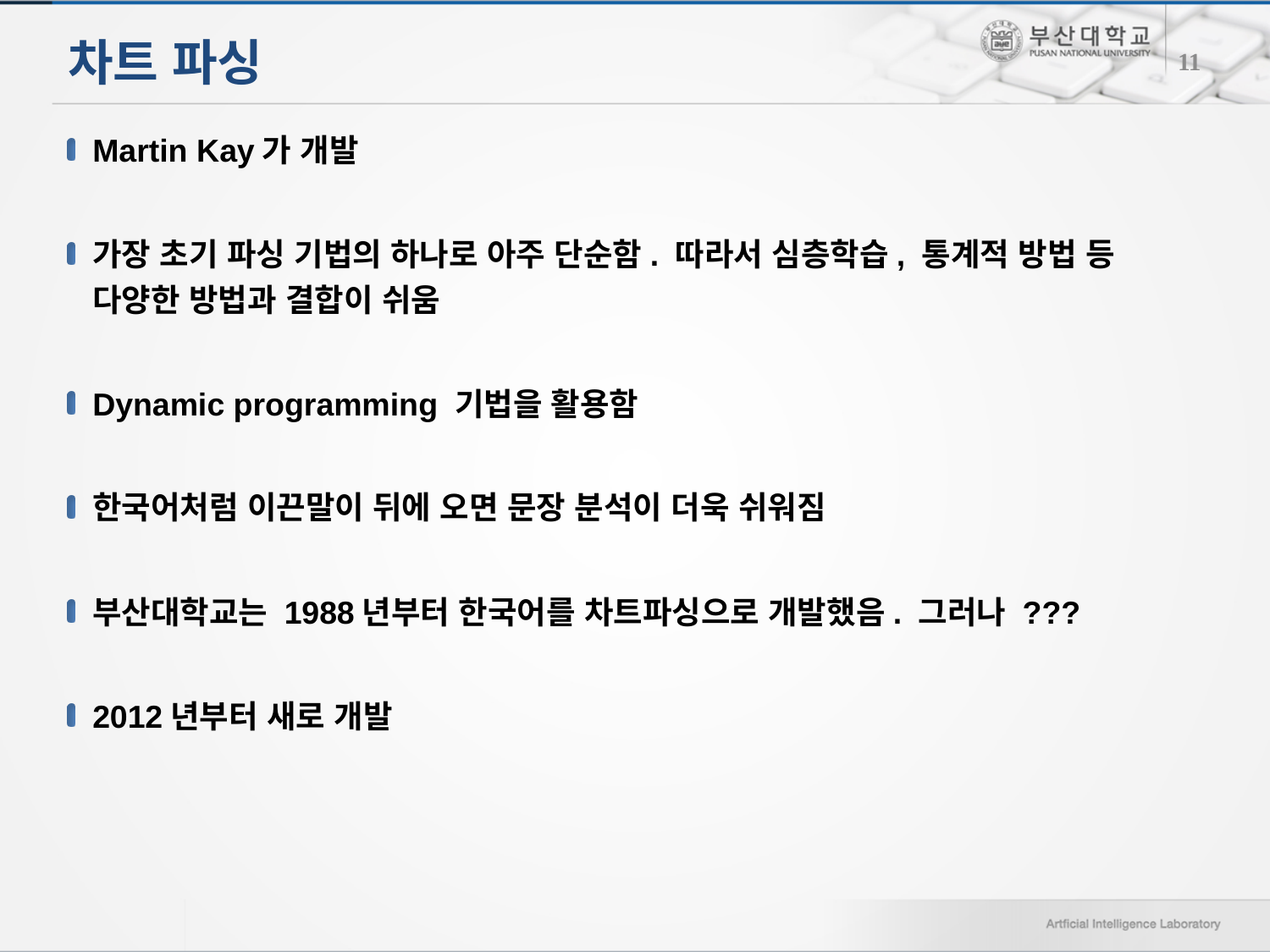

# 차트 파싱
11
Martin Kay가 개발

가장 초기 파싱 기법의 하나로 아주 단순함. 따라서 심층학습, 통계적 방법 등 다양한 방법과 결합이 쉬움

Dynamic programming 기법을 활용함

한국어처럼 이끈말이 뒤에 오면 문장 분석이 더욱 쉬워짐

부산대학교는 1988년부터 한국어를 차트파싱으로 개발했음. 그러나 ???

2012년부터 새로 개발